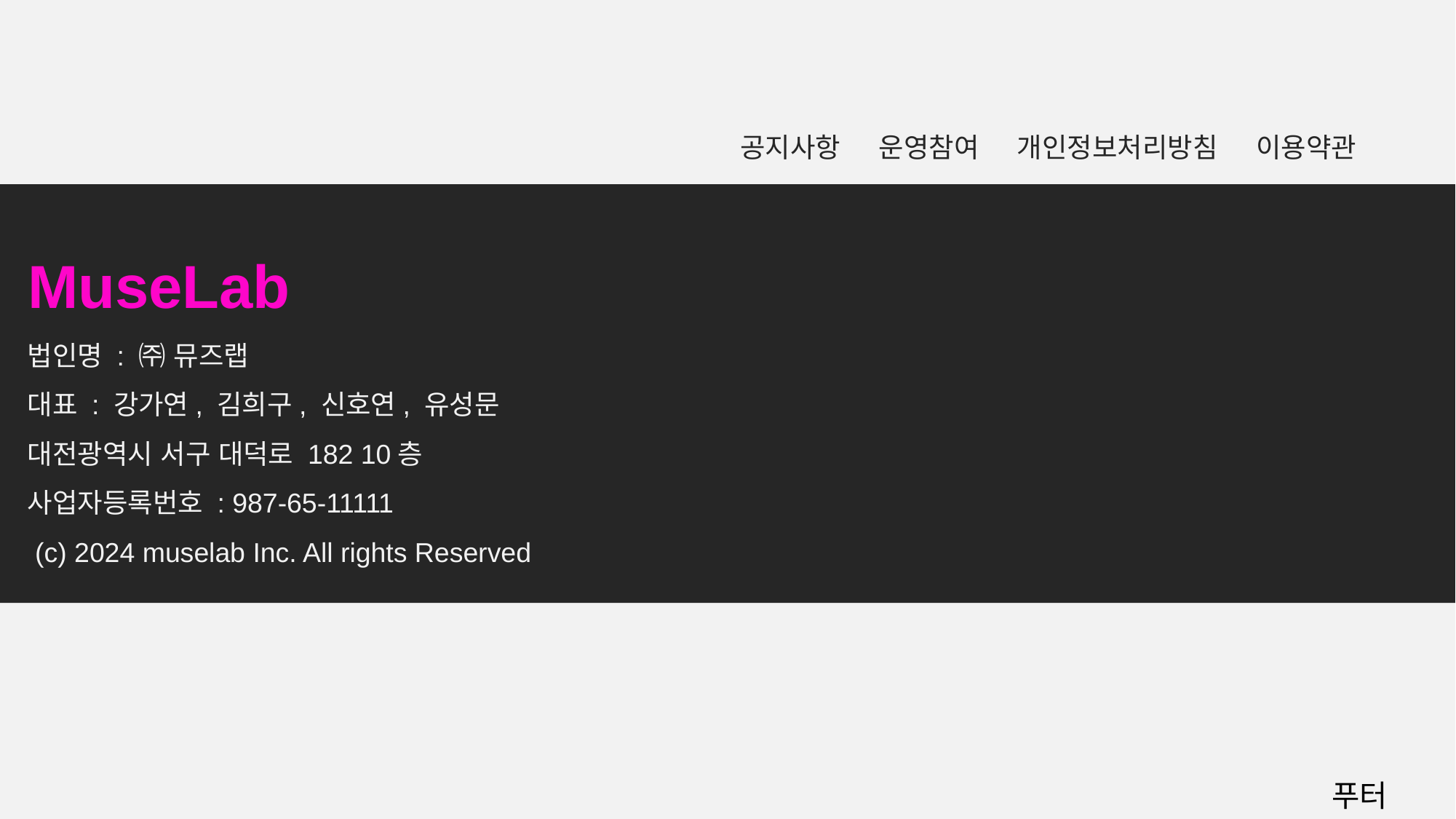

로그인 | 회원가입
공지사항     운영참여     개인정보처리방침     이용약관
 MuseLab

법인명 : ㈜ 뮤즈랩

대표 : 강가연, 김희구, 신호연, 유성문

대전광역시 서구 대덕로 182 10층

사업자등록번호 : 987-65-11111

 (c) 2024 muselab Inc. All rights Reserved
 푸터